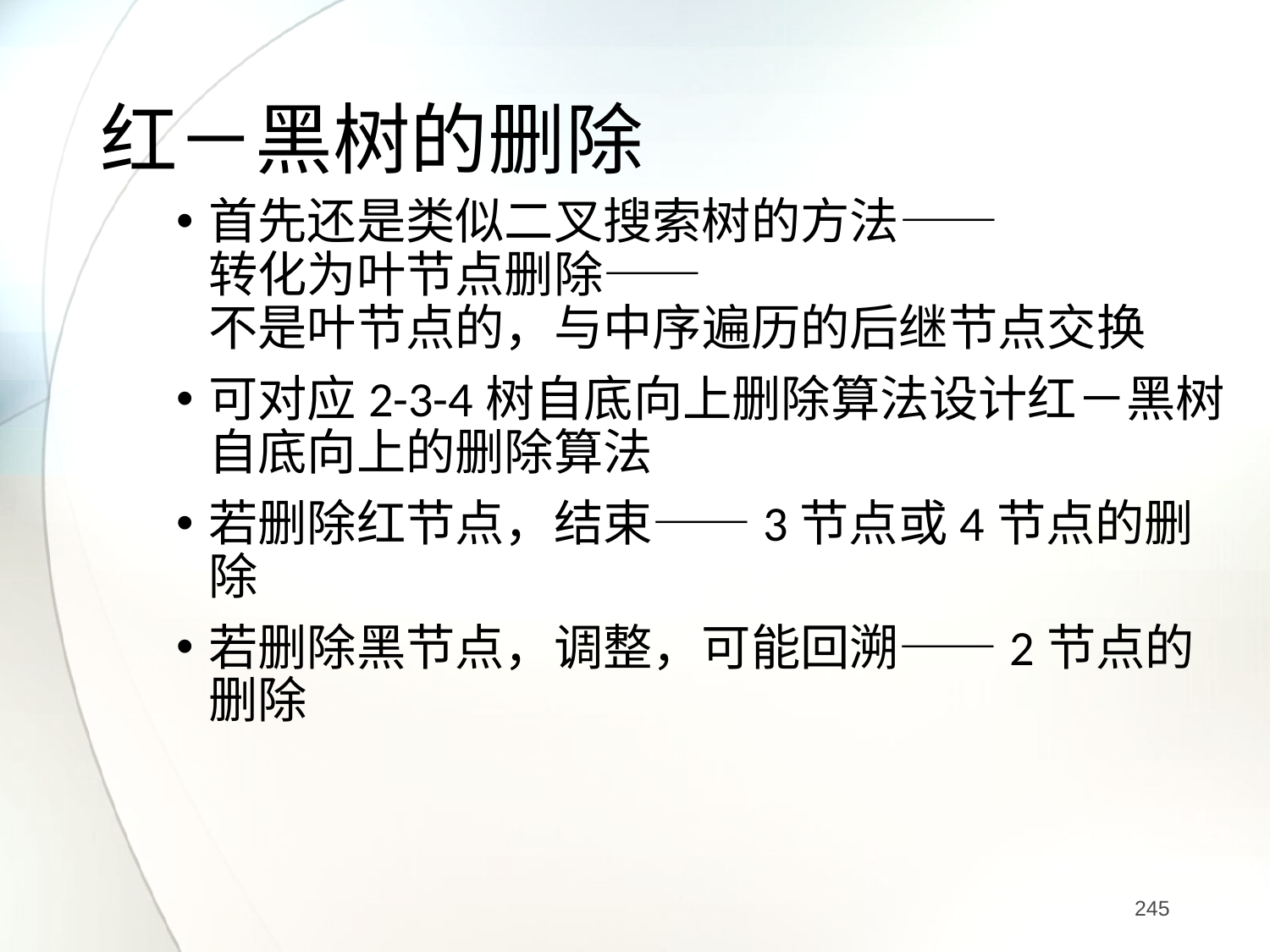

# 红－黑树的删除
首先还是类似二叉搜索树的方法——
转化为叶节点删除——
不是叶节点的，与中序遍历的后继节点交换
可对应2-3-4树自底向上删除算法设计红－黑树自底向上的删除算法
若删除红节点，结束——3节点或4节点的删除
若删除黑节点，调整，可能回溯——2节点的删除
245